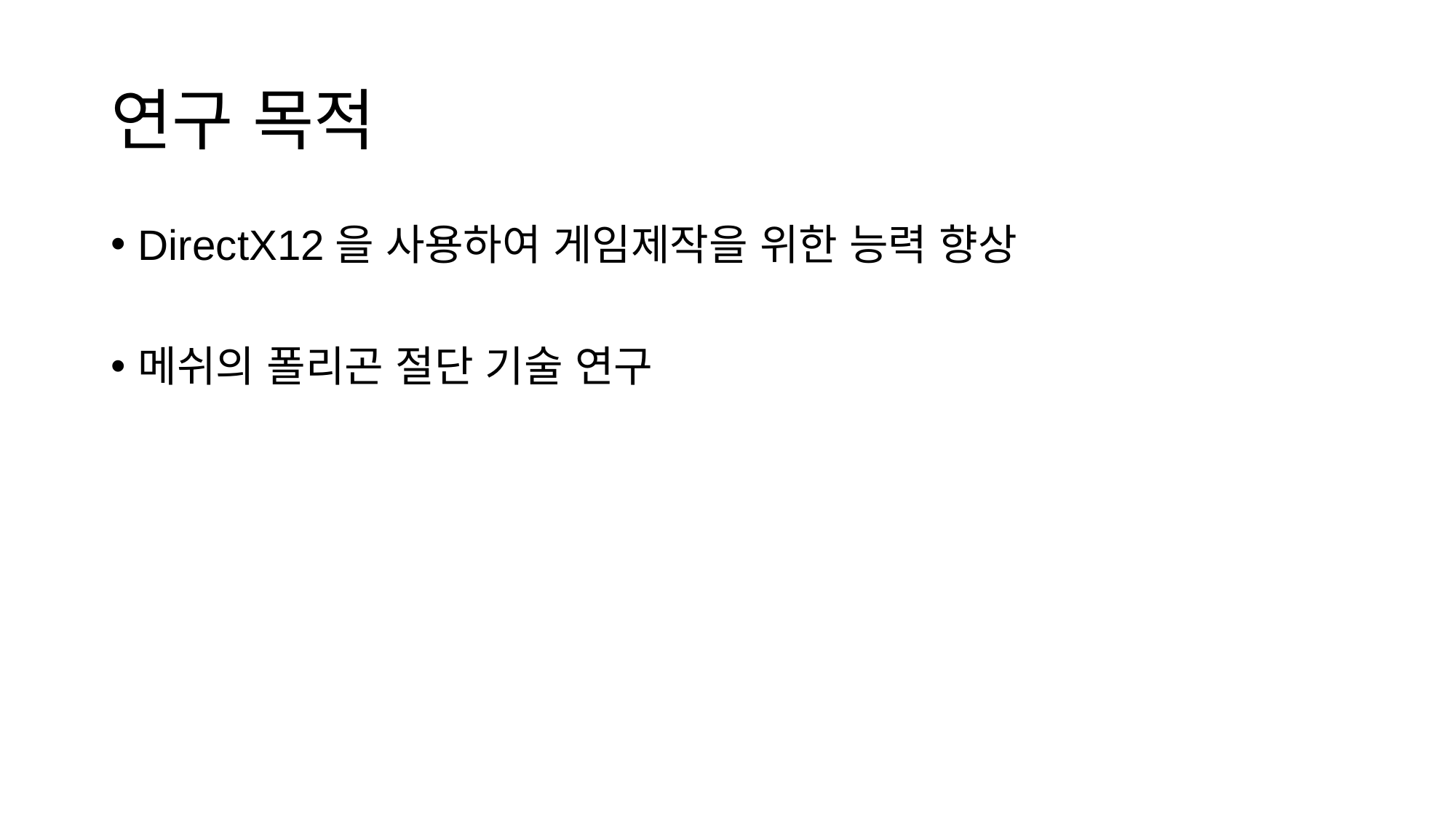

# 연구 목적
DirectX12을 사용하여 게임제작을 위한 능력 향상

메쉬의 폴리곤 절단 기술 연구